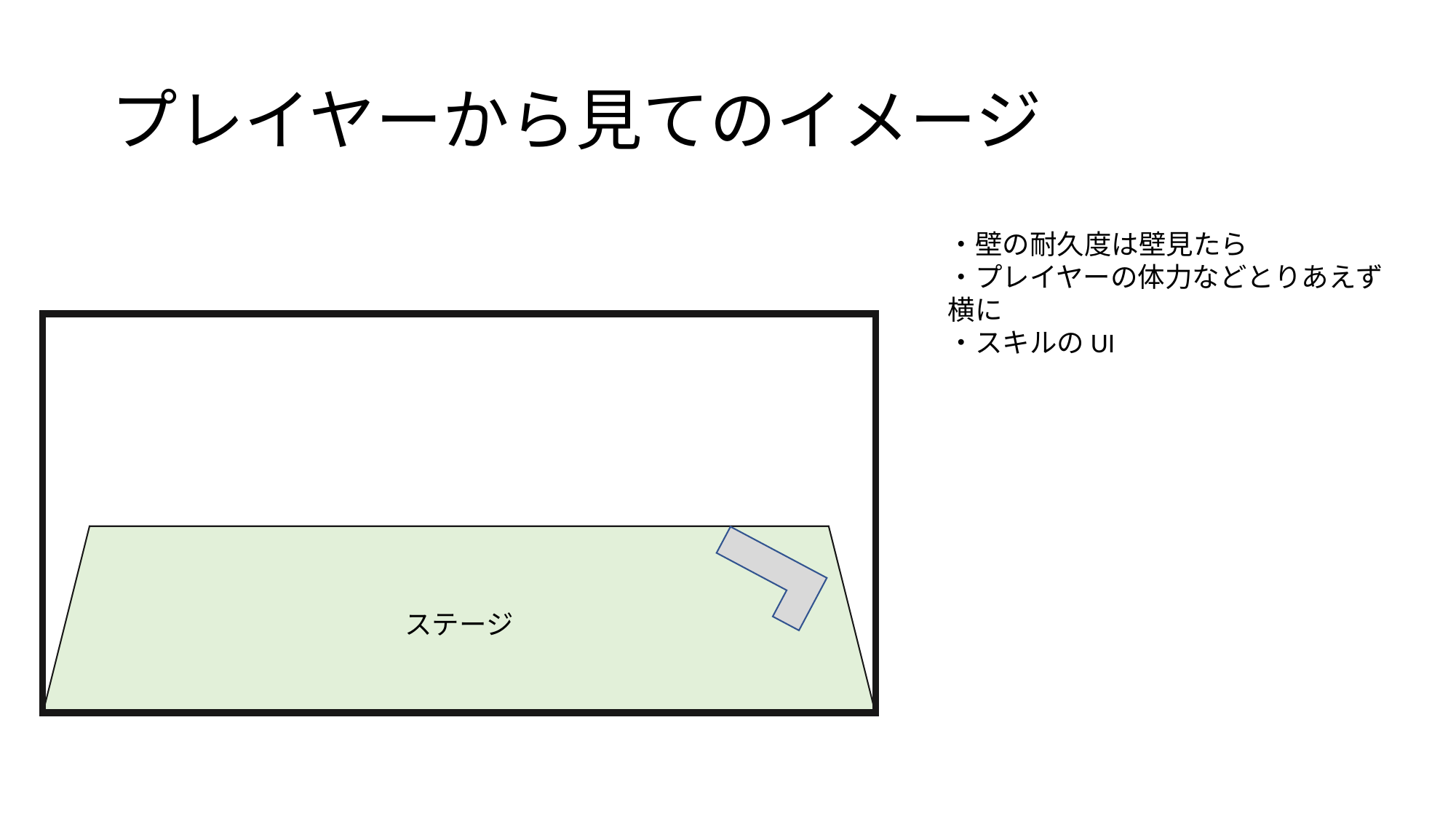

# プレイヤーから見てのイメージ
・壁の耐久度は壁見たら
・プレイヤーの体力などとりあえず横に
・スキルのUI

ステージ